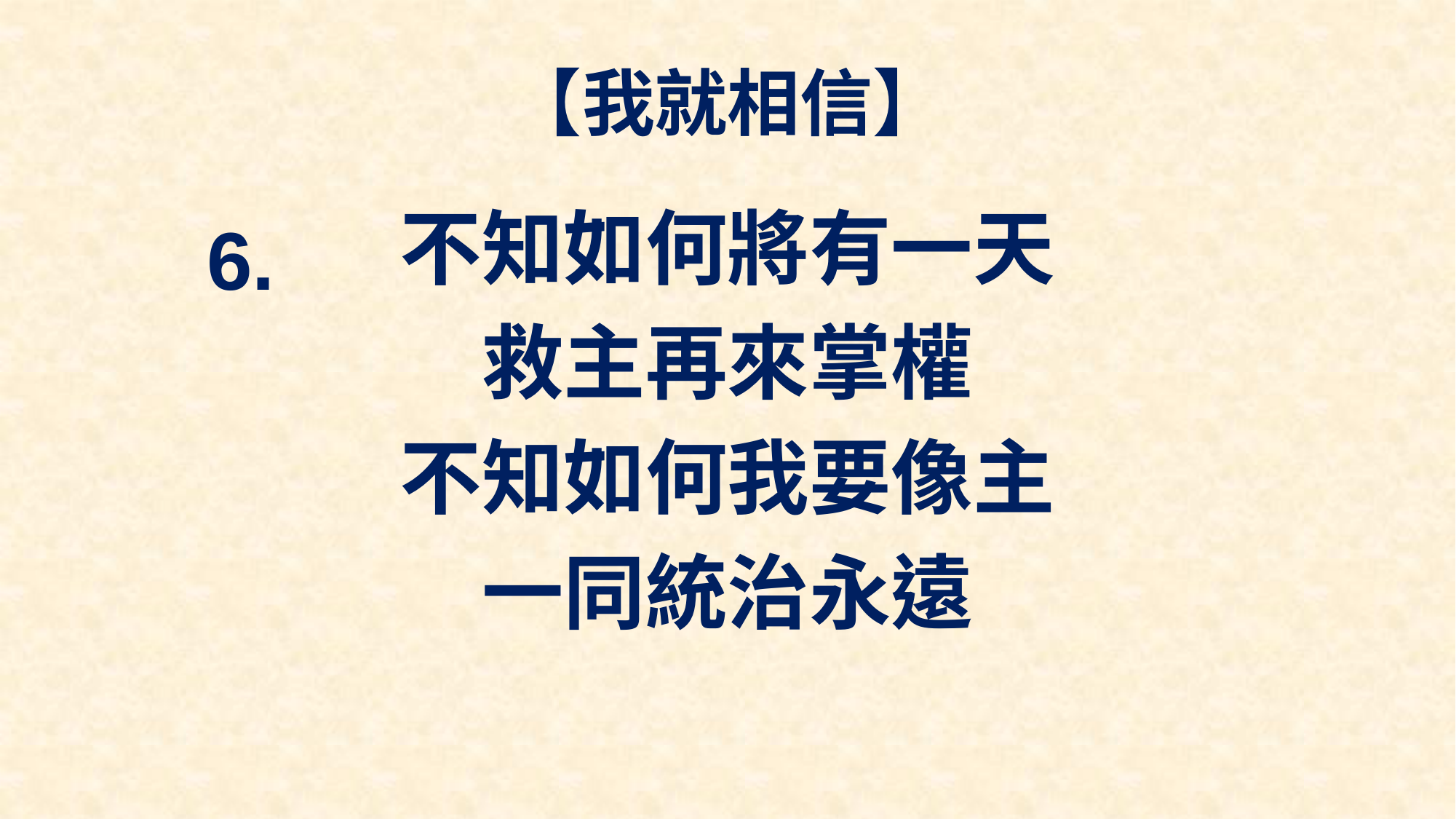

# 【我就相信】
不知如何將有一天
救主再來掌權
不知如何我要像主
一同統治永遠
6.